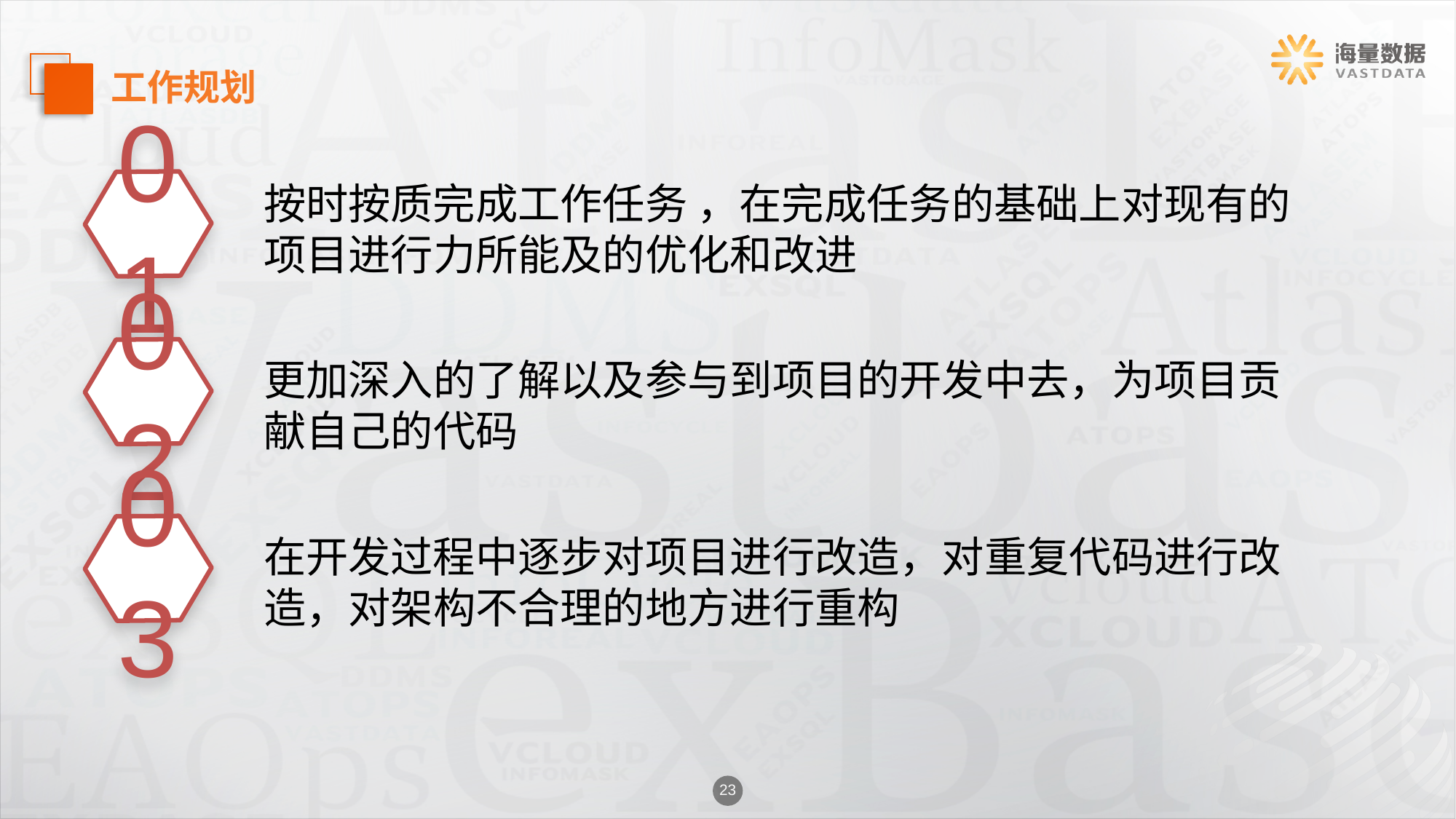

工作规划

01
按时按质完成工作任务 ，在完成任务的基础上对现有的项目进行力所能及的优化和改进
02
更加深入的了解以及参与到项目的开发中去，为项目贡献自己的代码
03
在开发过程中逐步对项目进行改造，对重复代码进行改造，对架构不合理的地方进行重构